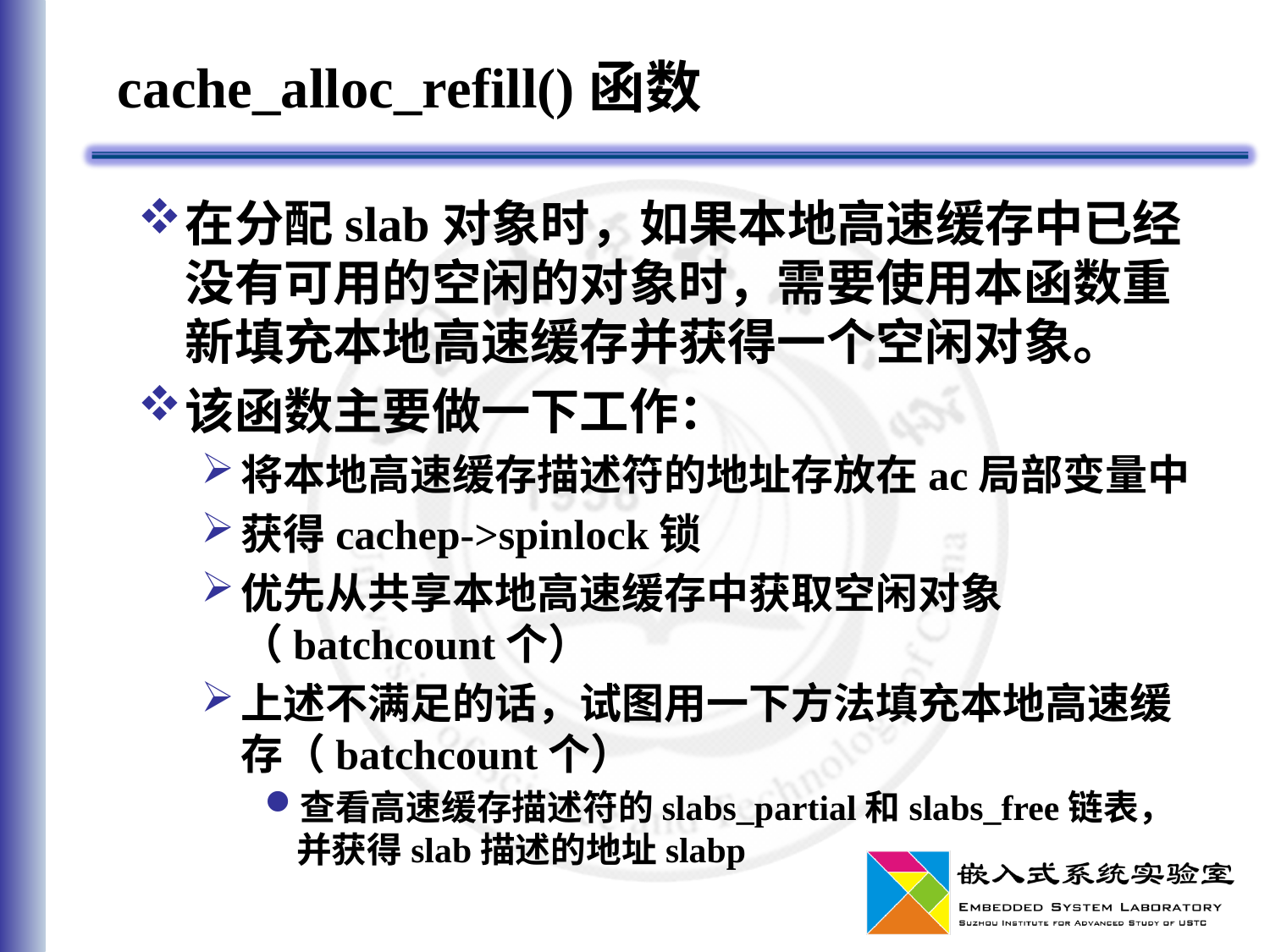

# cache_alloc_refill()函数
在分配slab对象时，如果本地高速缓存中已经没有可用的空闲的对象时，需要使用本函数重新填充本地高速缓存并获得一个空闲对象。
该函数主要做一下工作：
将本地高速缓存描述符的地址存放在ac局部变量中
获得cachep->spinlock锁
优先从共享本地高速缓存中获取空闲对象（batchcount个）
上述不满足的话，试图用一下方法填充本地高速缓存（batchcount个）
查看高速缓存描述符的slabs_partial和slabs_free链表，并获得slab描述的地址slabp